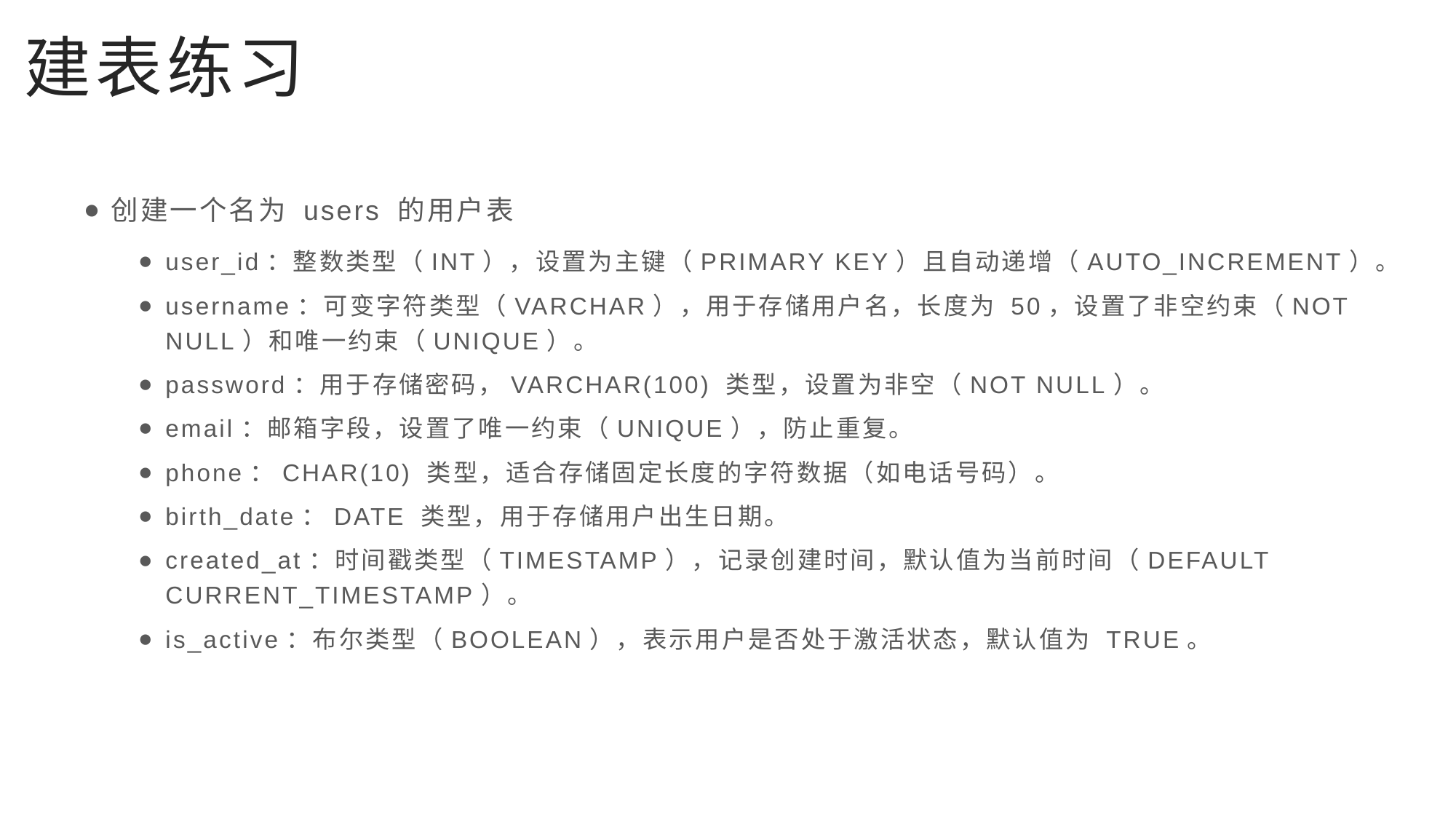

# 建表练习
创建一个名为 users 的用户表
user_id：整数类型（INT），设置为主键（PRIMARY KEY）且自动递增（AUTO_INCREMENT）。
username：可变字符类型（VARCHAR），用于存储用户名，长度为 50，设置了非空约束（NOT NULL）和唯一约束（UNIQUE）。
password：用于存储密码，VARCHAR(100) 类型，设置为非空（NOT NULL）。
email：邮箱字段，设置了唯一约束（UNIQUE），防止重复。
phone：CHAR(10) 类型，适合存储固定长度的字符数据（如电话号码）。
birth_date：DATE 类型，用于存储用户出生日期。
created_at：时间戳类型（TIMESTAMP），记录创建时间，默认值为当前时间（DEFAULT CURRENT_TIMESTAMP）。
is_active：布尔类型（BOOLEAN），表示用户是否处于激活状态，默认值为 TRUE。